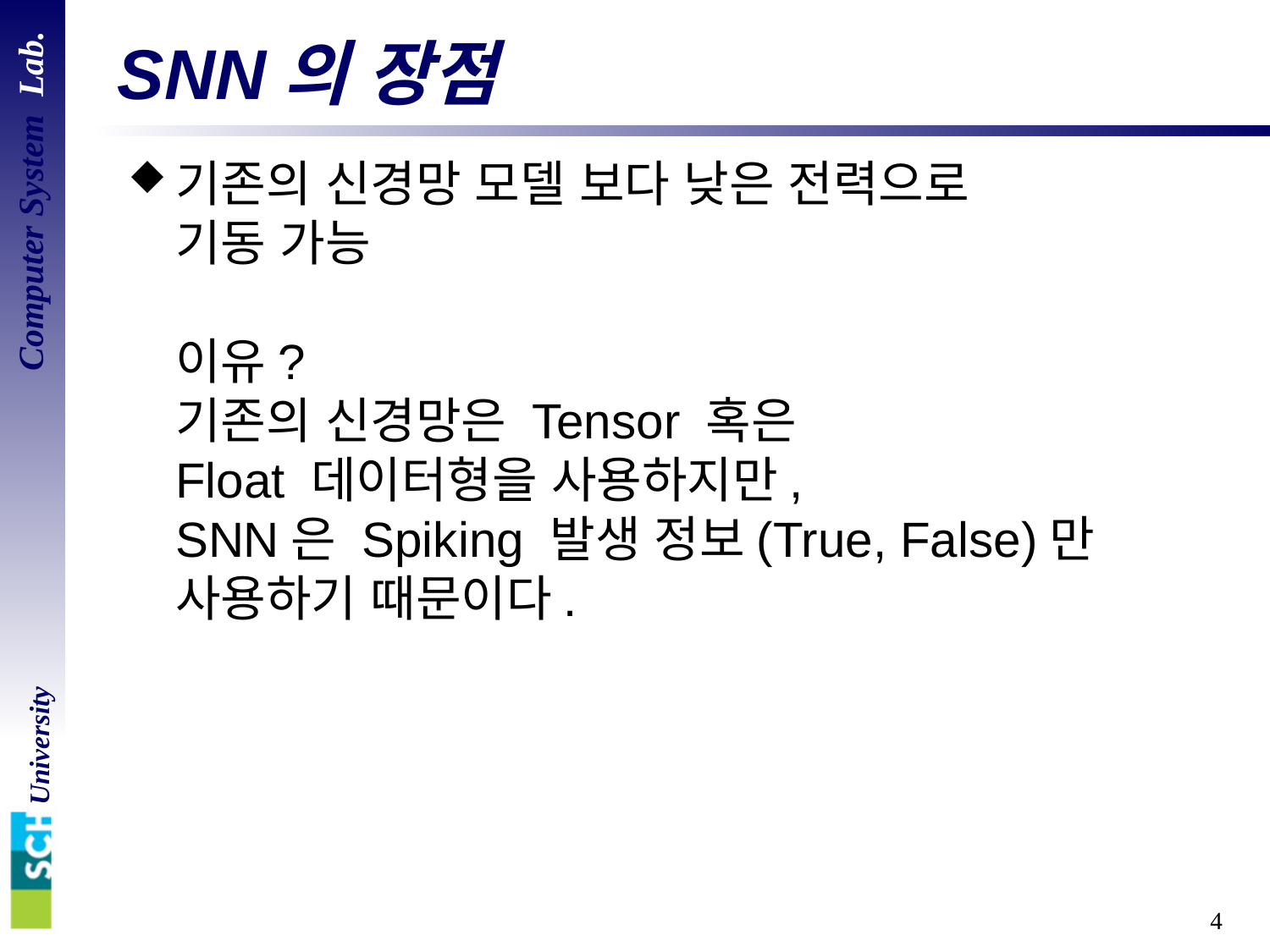

# SNN의 장점
기존의 신경망 모델 보다 낮은 전력으로
기동 가능
이유?
기존의 신경망은 Tensor 혹은
Float 데이터형을 사용하지만,
SNN은 Spiking 발생 정보(True, False)만
사용하기 때문이다.